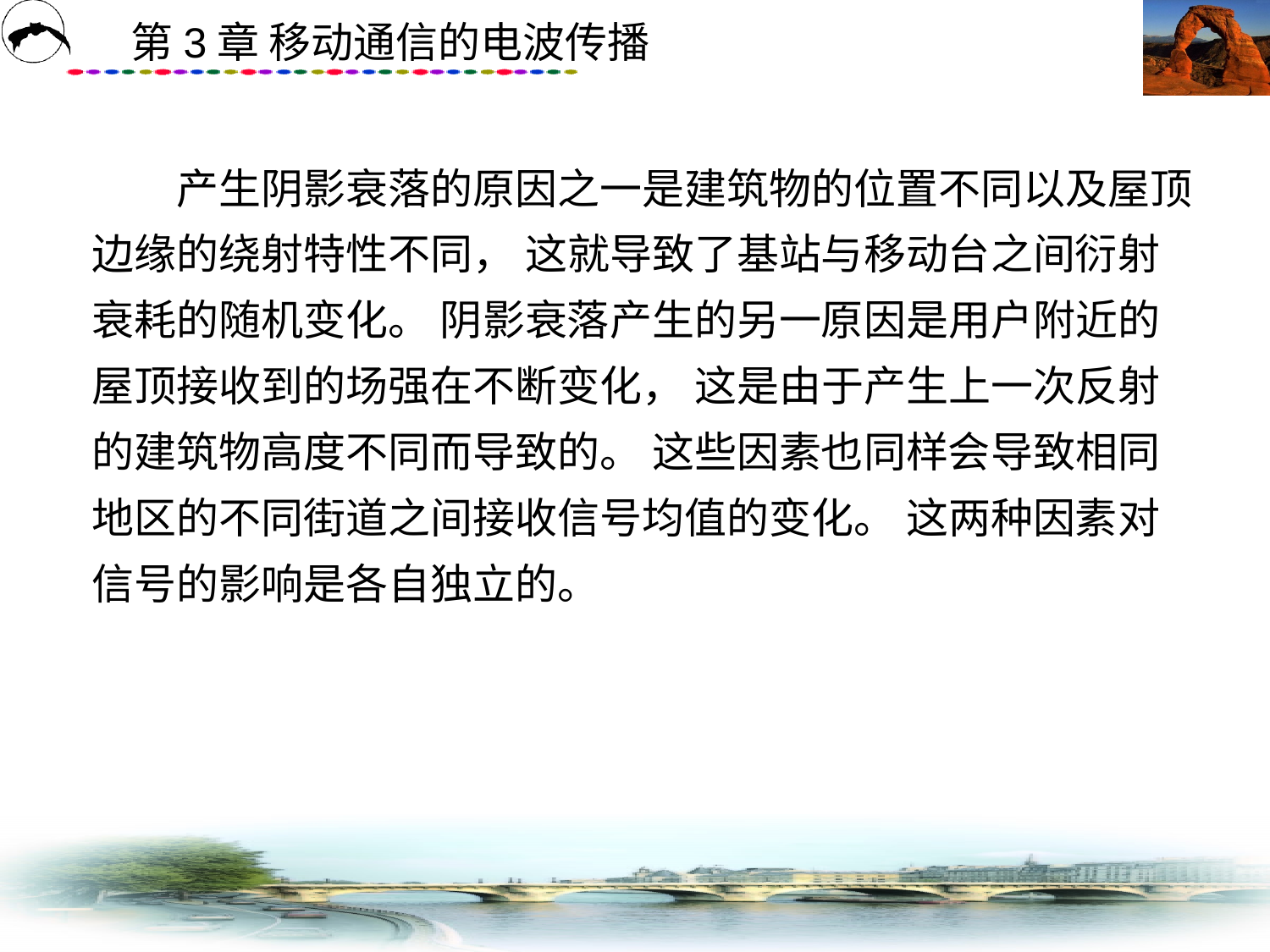

# 产生阴影衰落的原因之一是建筑物的位置不同以及屋顶边缘的绕射特性不同， 这就导致了基站与移动台之间衍射衰耗的随机变化。 阴影衰落产生的另一原因是用户附近的屋顶接收到的场强在不断变化， 这是由于产生上一次反射的建筑物高度不同而导致的。 这些因素也同样会导致相同地区的不同街道之间接收信号均值的变化。 这两种因素对信号的影响是各自独立的。